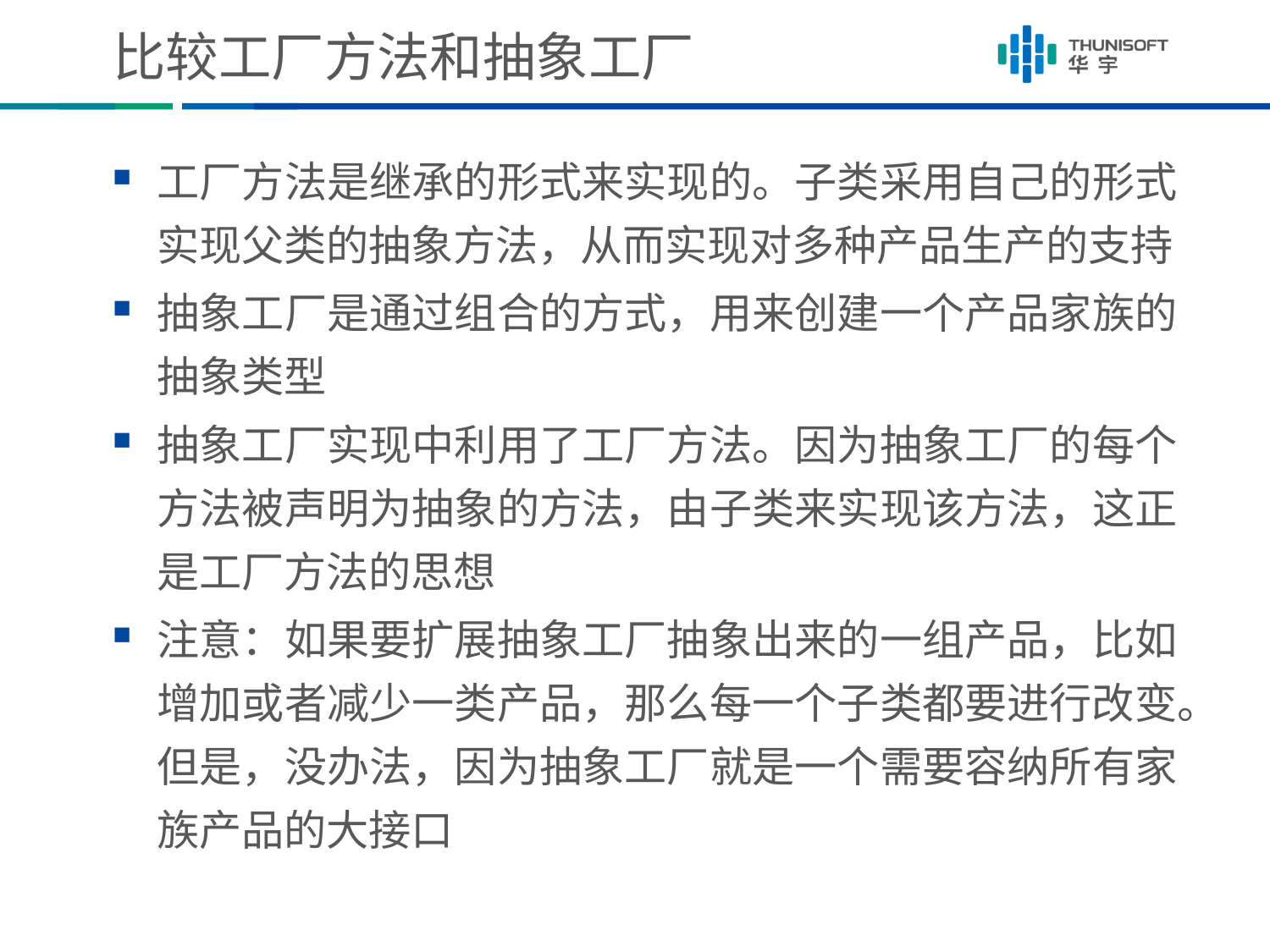

# 比较工厂方法和抽象工厂
工厂方法是继承的形式来实现的。子类采用自己的形式实现父类的抽象方法，从而实现对多种产品生产的支持
抽象工厂是通过组合的方式，用来创建一个产品家族的抽象类型
抽象工厂实现中利用了工厂方法。因为抽象工厂的每个方法被声明为抽象的方法，由子类来实现该方法，这正是工厂方法的思想
注意：如果要扩展抽象工厂抽象出来的一组产品，比如增加或者减少一类产品，那么每一个子类都要进行改变。但是，没办法，因为抽象工厂就是一个需要容纳所有家族产品的大接口

19